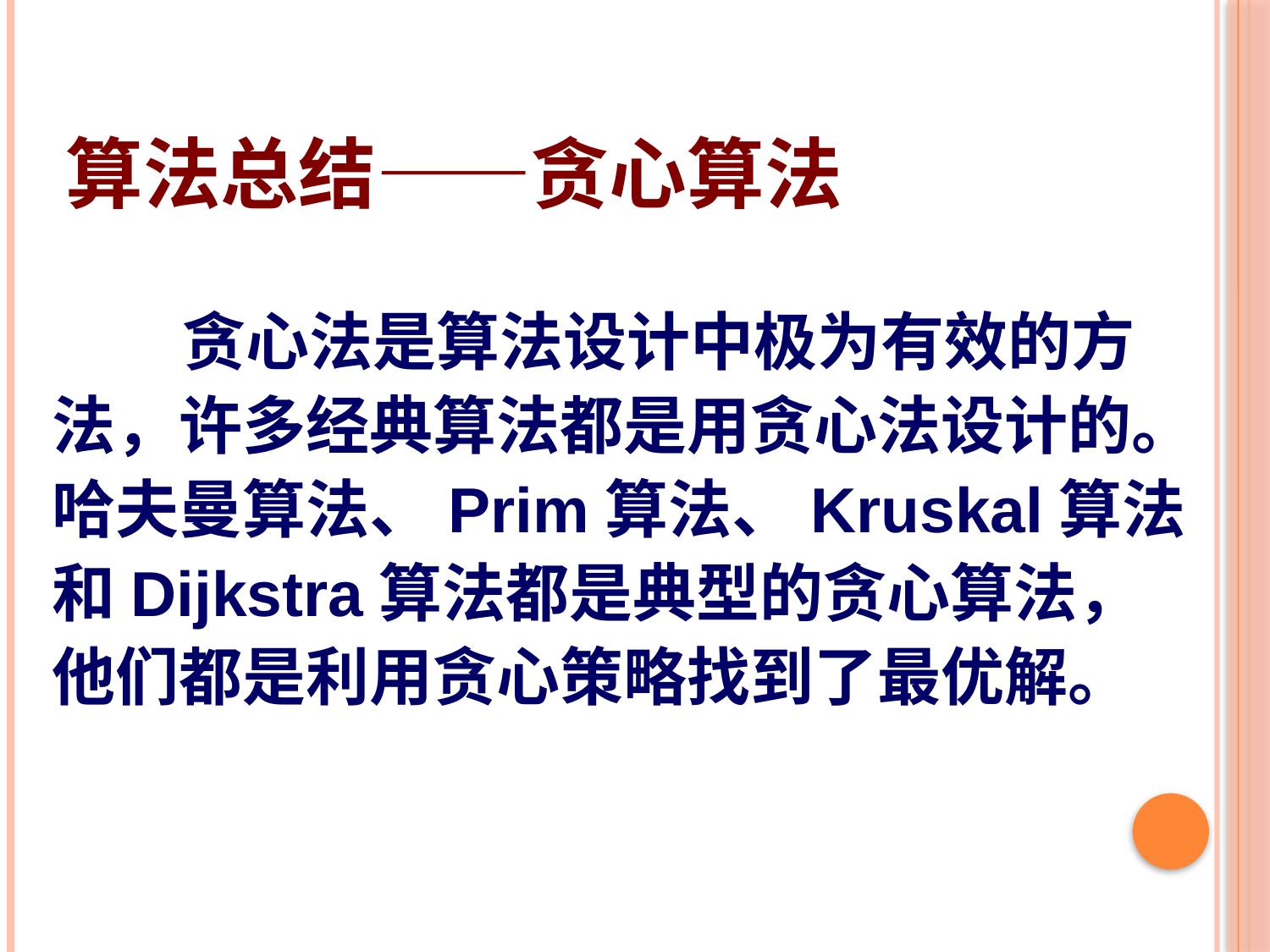

算法总结——贪心算法
        贪心法是算法设计中极为有效的方法，许多经典算法都是用贪心法设计的。哈夫曼算法、Prim算法、Kruskal算法和Dijkstra算法都是典型的贪心算法，他们都是利用贪心策略找到了最优解。